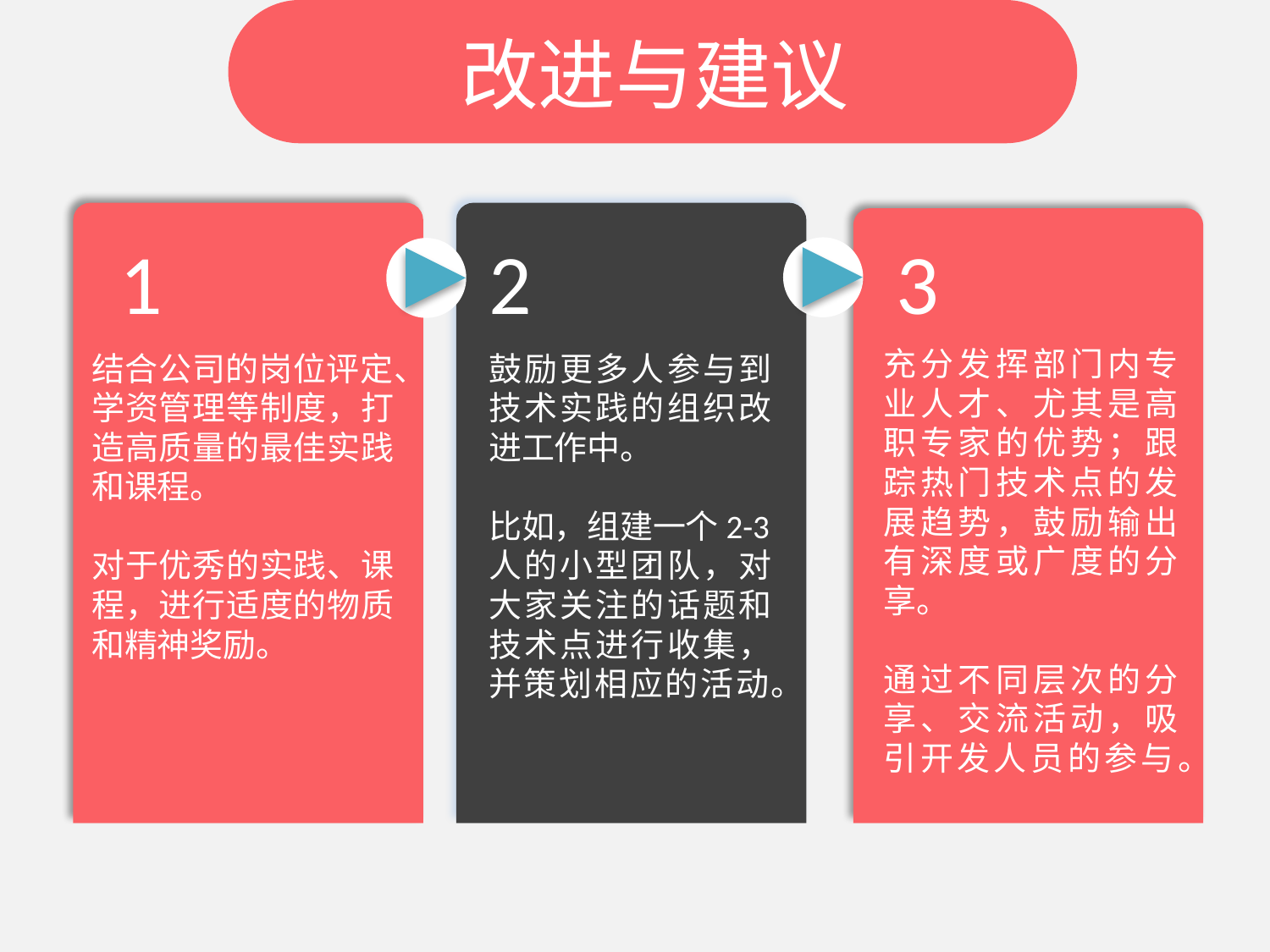

改进与建议

1
2
3

充分发挥部门内专业人才、尤其是高职专家的优势；跟踪热门技术点的发展趋势，鼓励输出有深度或广度的分享。

通过不同层次的分享、交流活动，吸引开发人员的参与。

结合公司的岗位评定、学资管理等制度，打造高质量的最佳实践和课程。

对于优秀的实践、课程，进行适度的物质和精神奖励。

鼓励更多人参与到技术实践的组织改进工作中。

比如，组建一个2-3人的小型团队，对大家关注的话题和技术点进行收集，并策划相应的活动。